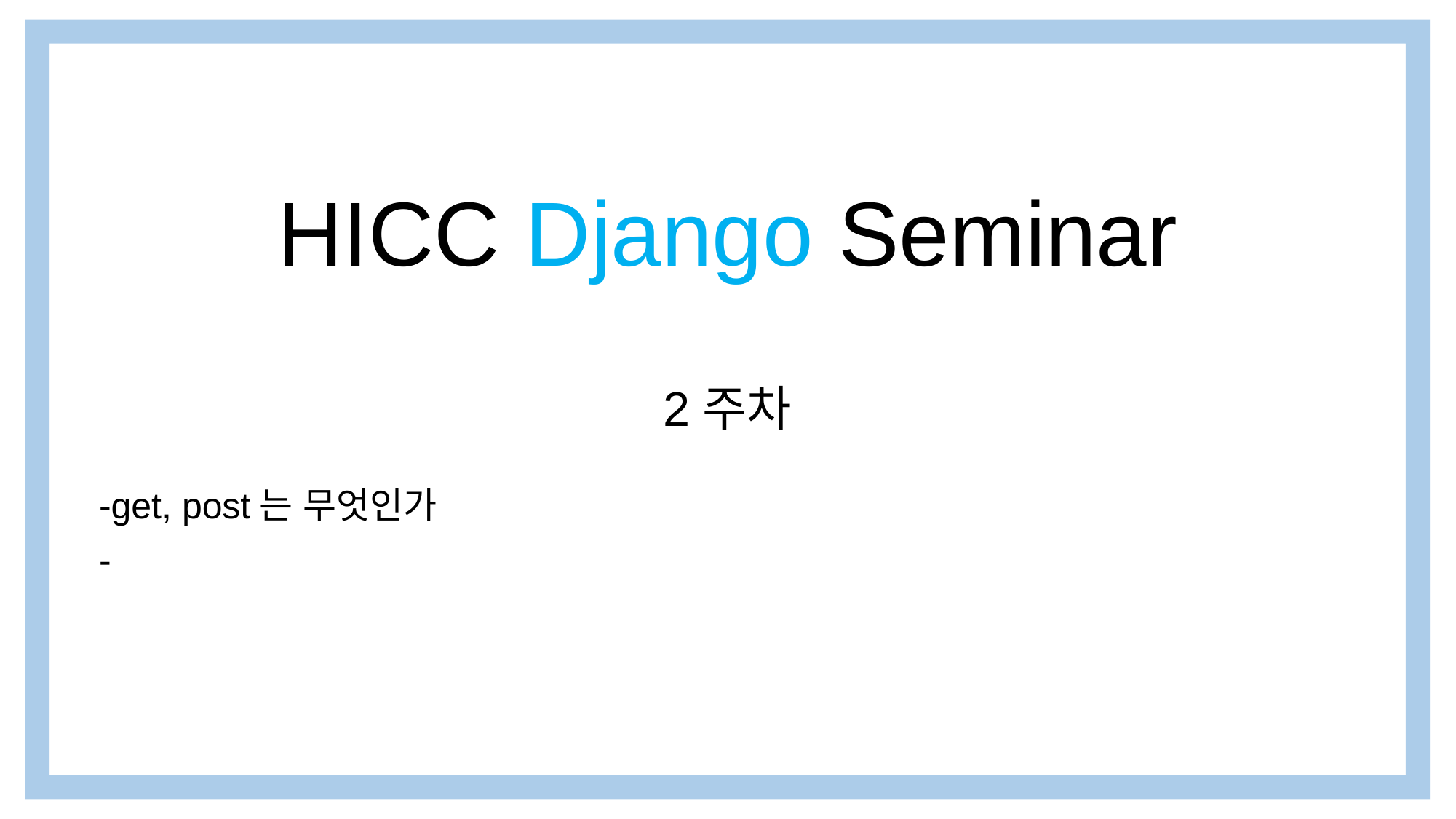

# HICC Django Seminar 2주차
-get, post는 무엇인가
-